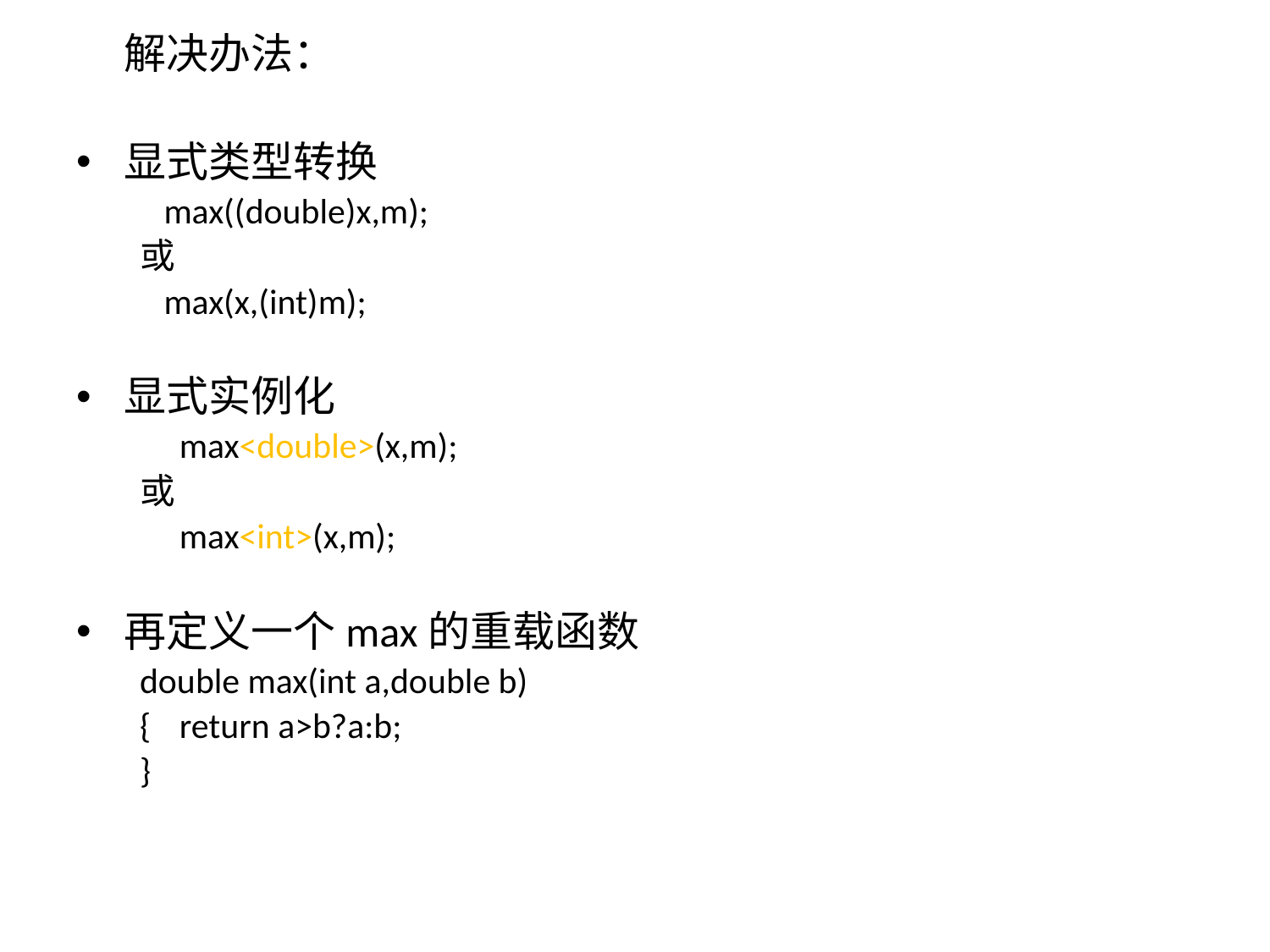

解决办法：

显式类型转换
   max((double)x,m);
或
   max(x,(int)m);

显式实例化
	max<double>(x,m);
或
	max<int>(x,m);

再定义一个max的重载函数
double max(int a,double b)
{	return a>b?a:b;
}